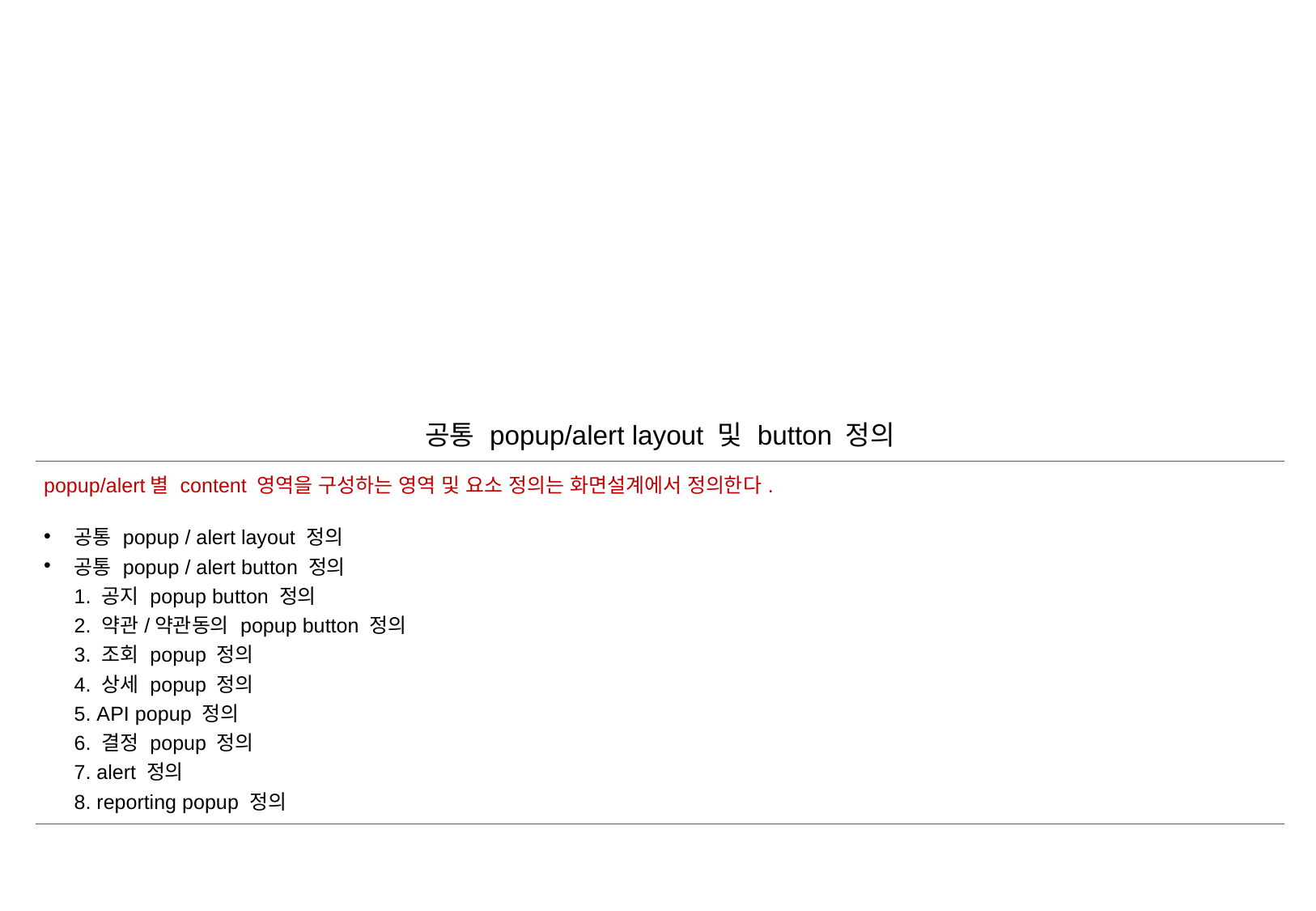

| 공통 popup/alert layout 및 button 정의 |
| --- |
| popup/alert별 content 영역을 구성하는 영역 및 요소 정의는 화면설계에서 정의한다. 공통 popup / alert layout 정의 공통 popup / alert button 정의 1. 공지 popup button 정의 2. 약관/약관동의 popup button 정의 3. 조회 popup 정의 4. 상세 popup 정의 5. API popup 정의 6. 결정 popup 정의 7. alert 정의 8. reporting popup 정의 |